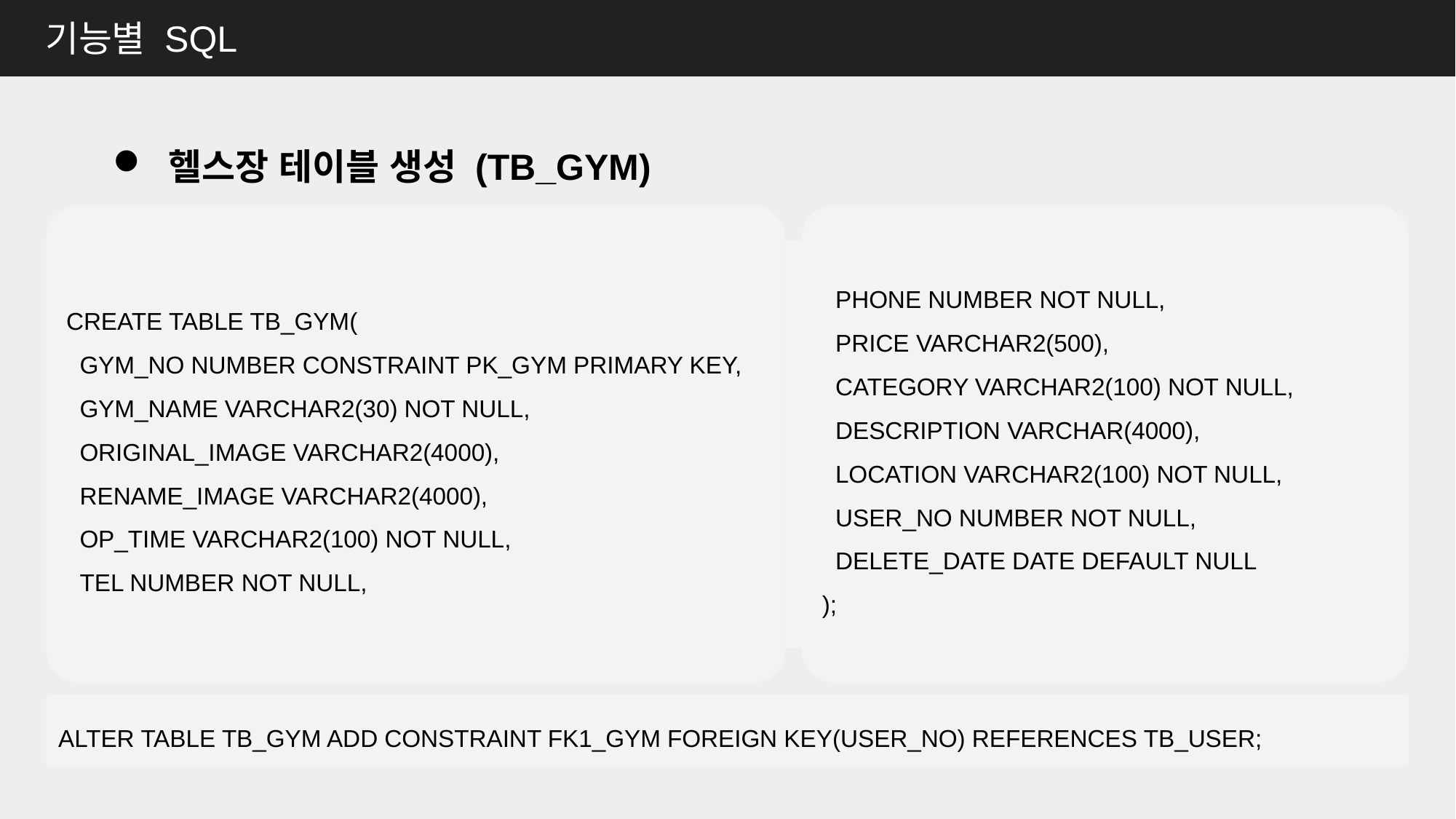

기능별 SQL
 헬스장 테이블 생성 (TB_GYM)
CREATE TABLE TB_GYM(
  GYM_NO NUMBER CONSTRAINT PK_GYM PRIMARY KEY,
  GYM_NAME VARCHAR2(30) NOT NULL,
  ORIGINAL_IMAGE VARCHAR2(4000),
  RENAME_IMAGE VARCHAR2(4000),
  OP_TIME VARCHAR2(100) NOT NULL,
  TEL NUMBER NOT NULL,
  PHONE NUMBER NOT NULL,
  PRICE VARCHAR2(500),
  CATEGORY VARCHAR2(100) NOT NULL,
  DESCRIPTION VARCHAR(4000),
  LOCATION VARCHAR2(100) NOT NULL,
  USER_NO NUMBER NOT NULL,
  DELETE_DATE DATE DEFAULT NULL
);

ALTER TABLE TB_GYM ADD CONSTRAINT FK1_GYM FOREIGN KEY(USER_NO) REFERENCES TB_USER;